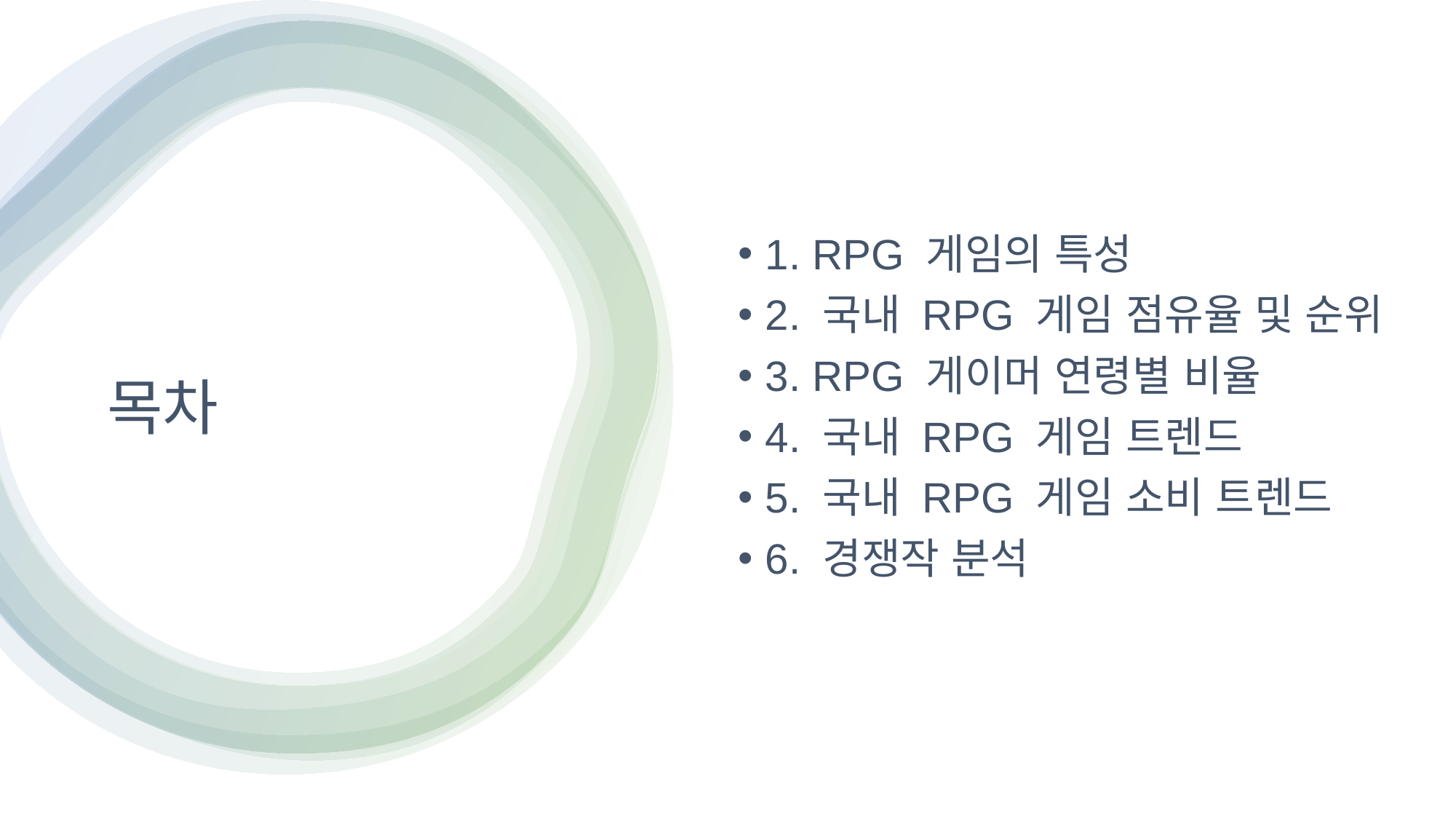

1. RPG 게임의 특성
2. 국내 RPG 게임 점유율 및 순위
3. RPG 게이머 연령별 비율
4. 국내 RPG 게임 트렌드
5. 국내 RPG 게임 소비 트렌드
6. 경쟁작 분석
# 목차